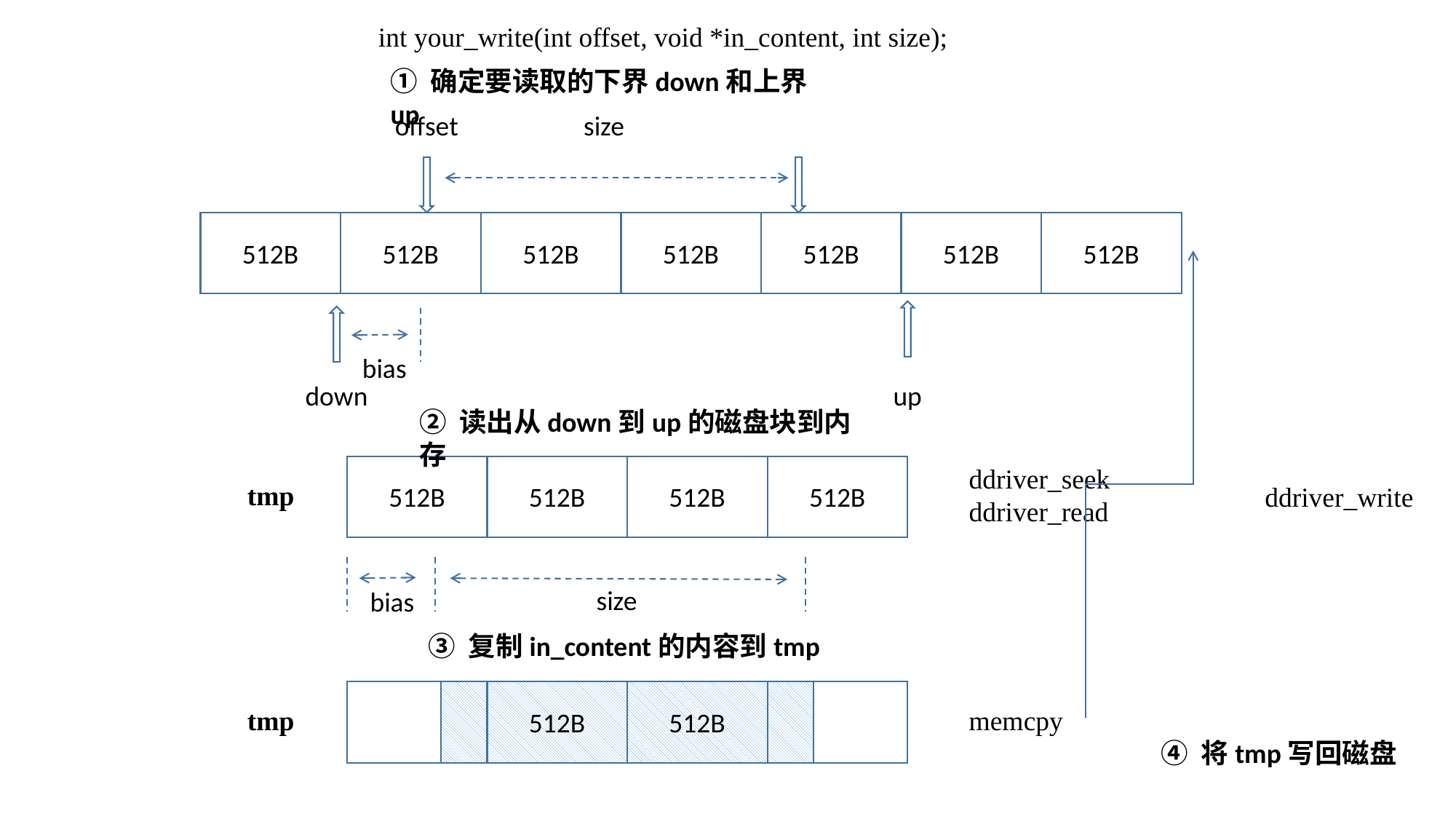

int your_write(int offset, void *in_content, int size);
① 确定要读取的下界down和上界up
offset
size

512B
512B
512B
512B
512B
512B
512B

bias
down
up
② 读出从down到up的磁盘块到内存

ddriver_seek
ddriver_read
tmp
512B
512B
512B
512B
ddriver_write
size
bias
③ 复制in_content的内容到tmp

tmp
memcpy
512B
512B
④ 将tmp写回磁盘